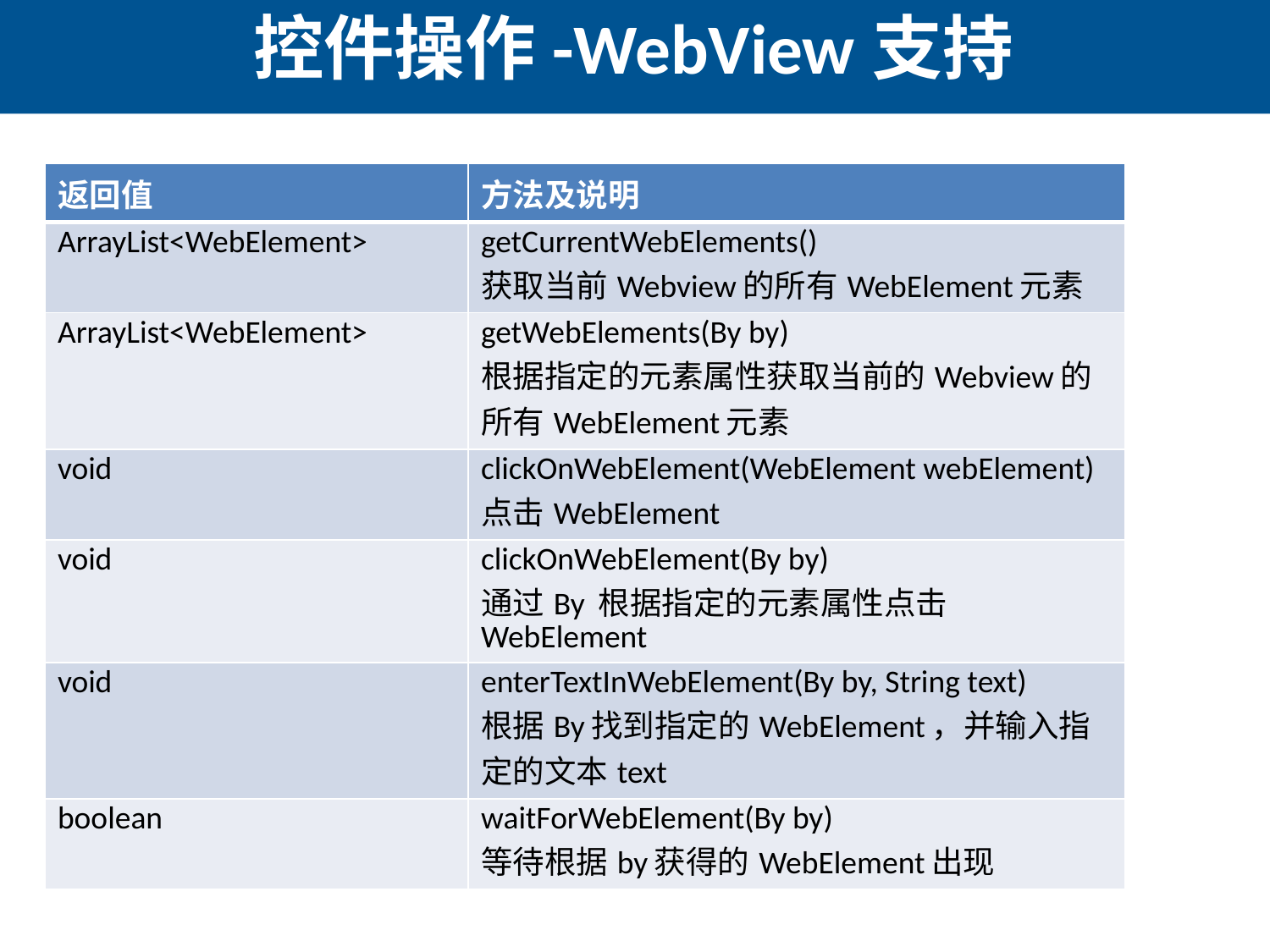

# 控件操作-WebView支持

| 返回值 | 方法及说明 |
| --- | --- |
| ArrayList<WebElement> | getCurrentWebElements() 获取当前Webview的所有WebElement元素 |
| ArrayList<WebElement> | getWebElements(By by) 根据指定的元素属性获取当前的Webview的所有WebElement元素 |
| void | clickOnWebElement(WebElement webElement) 点击WebElement |
| void | clickOnWebElement(By by) 通过By 根据指定的元素属性点击WebElement |
| void | enterTextInWebElement(By by, String text) 根据By找到指定的WebElement，并输入指定的文本text |
| boolean | waitForWebElement(By by) 等待根据by获得的WebElement出现 |